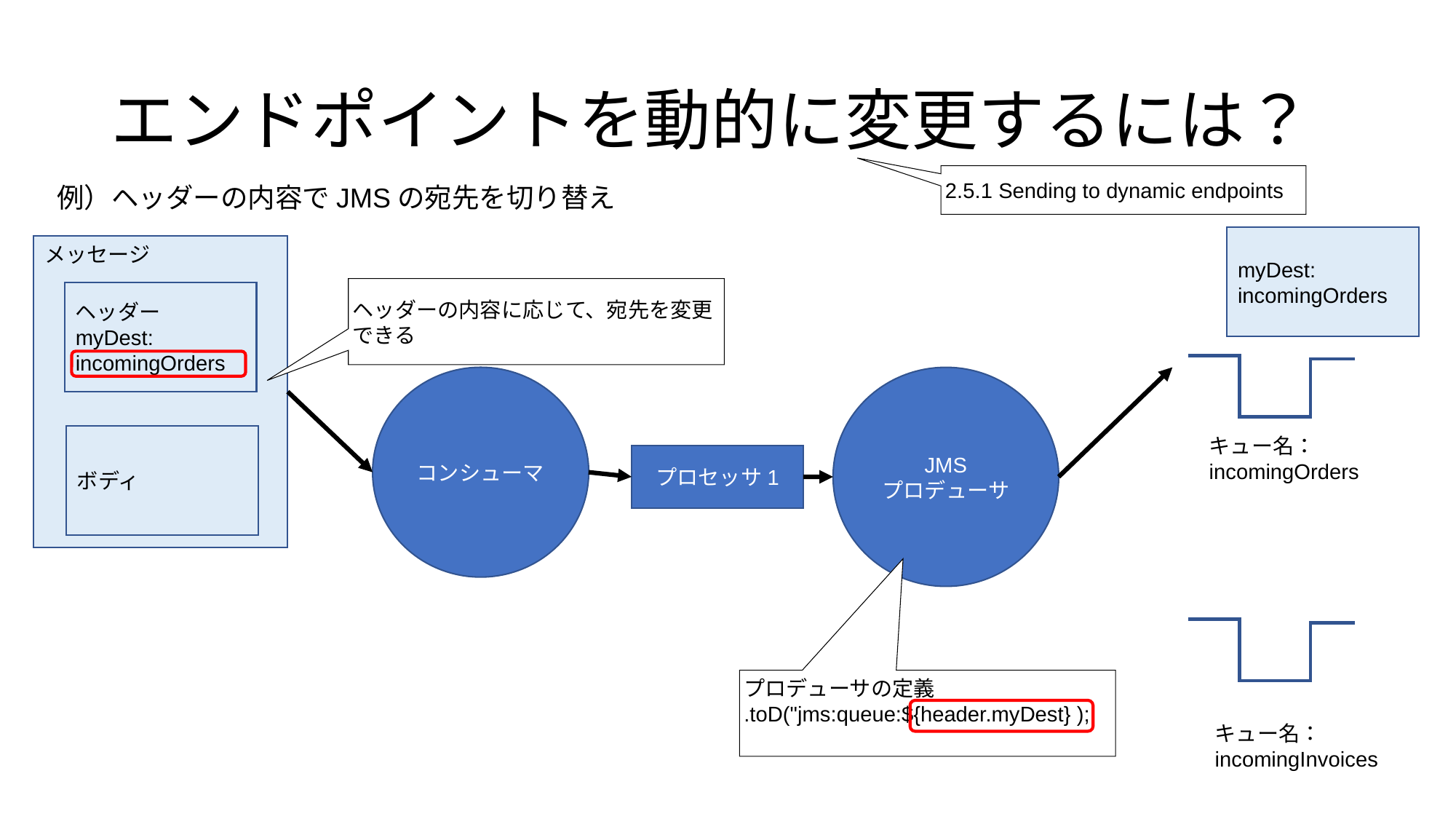

# エンドポイントを動的に変更するには？
2.5.1 Sending to dynamic endpoints
例）ヘッダーの内容でJMSの宛先を切り替え
myDest:
incomingOrders
メッセージ
ヘッダーの内容に応じて、宛先を変更できる
ヘッダー
myDest:
incomingOrders

コンシューマ
JMS
プロデューサ
ボディ
キュー名：
incomingOrders
プロセッサ1

プロデューサの定義
.toD("jms:queue:${header.myDest} );

キュー名：
incomingInvoices